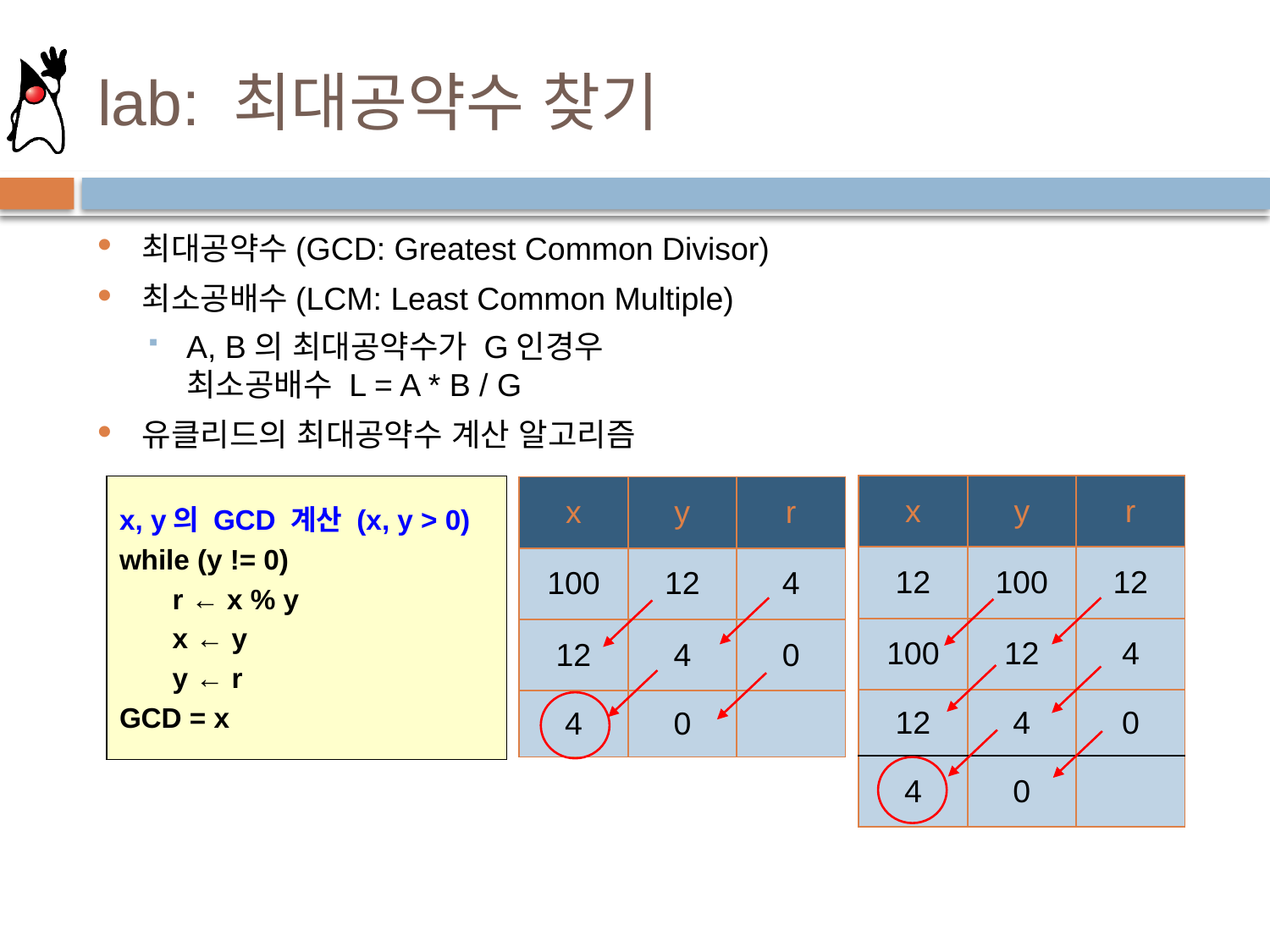

# lab: 최대공약수 찾기
최대공약수(GCD: Greatest Common Divisor)
최소공배수(LCM: Least Common Multiple)
A, B의 최대공약수가 G인경우
최소공배수 L = A * B / G
유클리드의 최대공약수 계산 알고리즘
| x | y | r |
| --- | --- | --- |
| 12 | 100 | 12 |
| 100 | 12 | 4 |
| 12 | 4 | 0 |
| 4 | 0 |  |
x, y의 GCD 계산 (x, y > 0)
while (y != 0)
	r ← x % y
	x ← y
	y ← r
GCD = x
| x | y | r |
| --- | --- | --- |
| 100 | 12 | 4 |
| 12 | 4 | 0 |
| 4 | 0 |  |